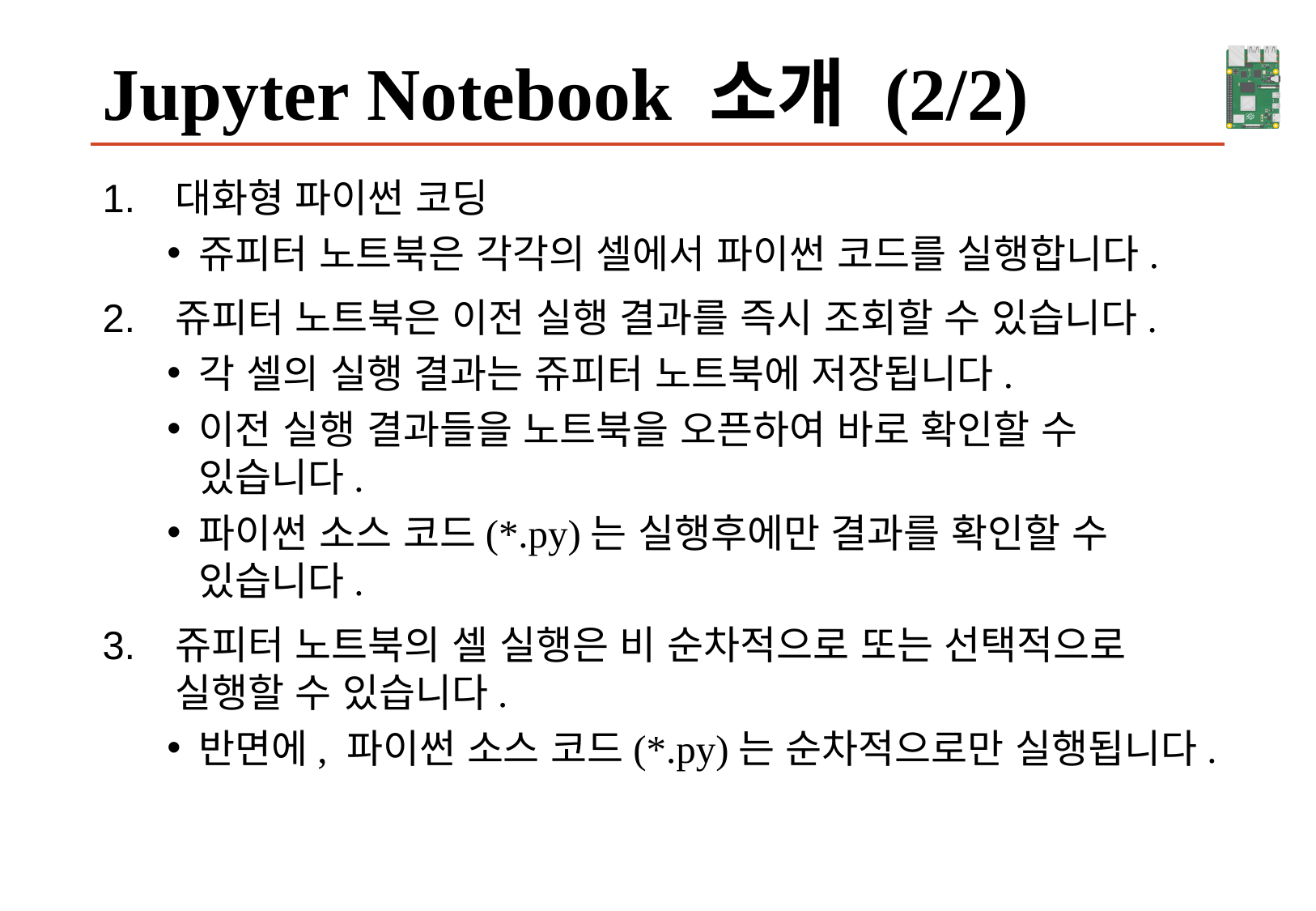

# Jupyter Notebook 소개 (2/2)
대화형 파이썬 코딩
쥬피터 노트북은 각각의 셀에서 파이썬 코드를 실행합니다.
쥬피터 노트북은 이전 실행 결과를 즉시 조회할 수 있습니다.
각 셀의 실행 결과는 쥬피터 노트북에 저장됩니다.
이전 실행 결과들을 노트북을 오픈하여 바로 확인할 수 있습니다.
파이썬 소스 코드(*.py)는 실행후에만 결과를 확인할 수 있습니다.
쥬피터 노트북의 셀 실행은 비 순차적으로 또는 선택적으로 실행할 수 있습니다.
반면에, 파이썬 소스 코드(*.py)는 순차적으로만 실행됩니다.